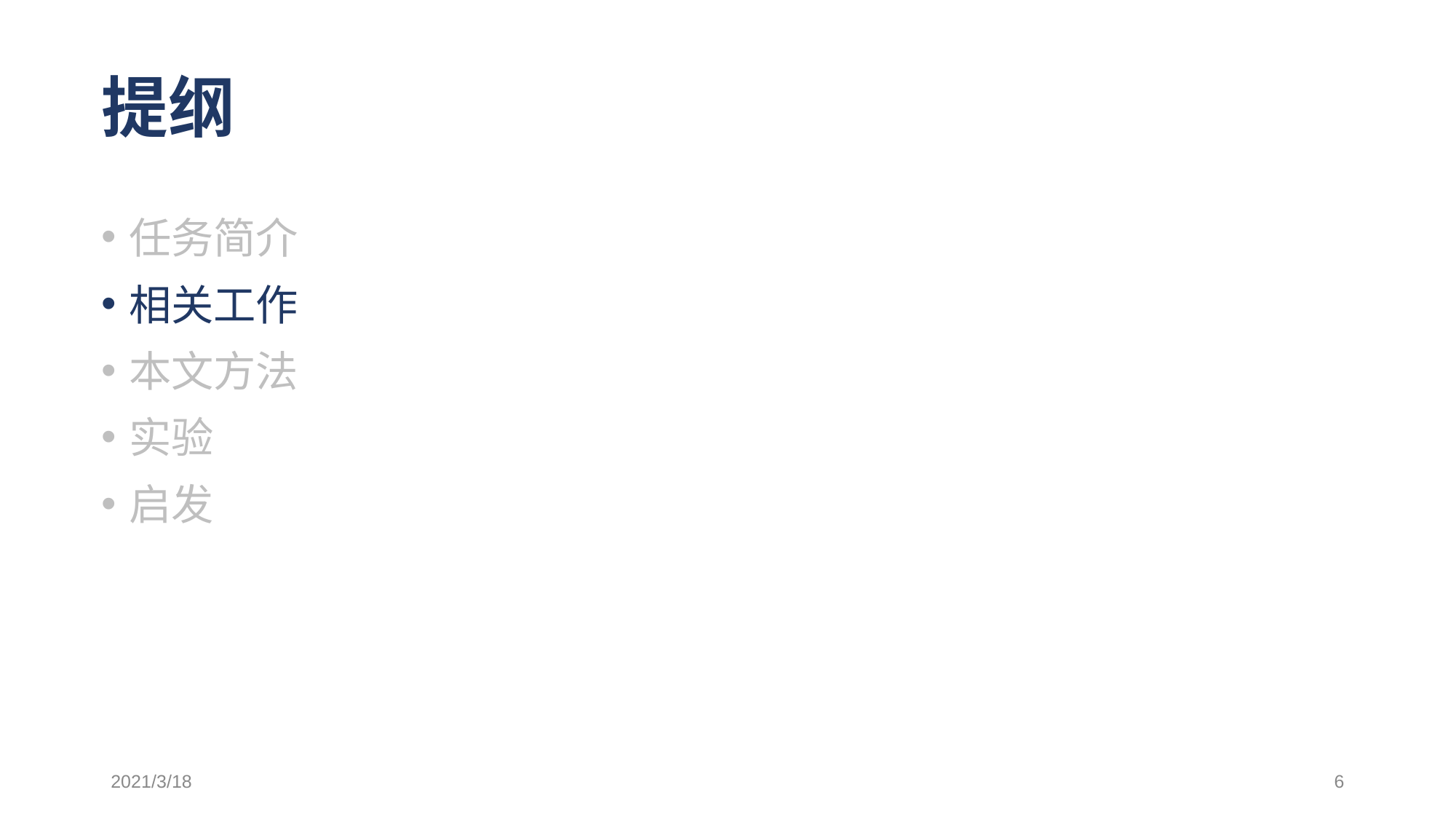

提纲
任务简介
相关工作
本文方法
实验
启发
2021/3/18
6